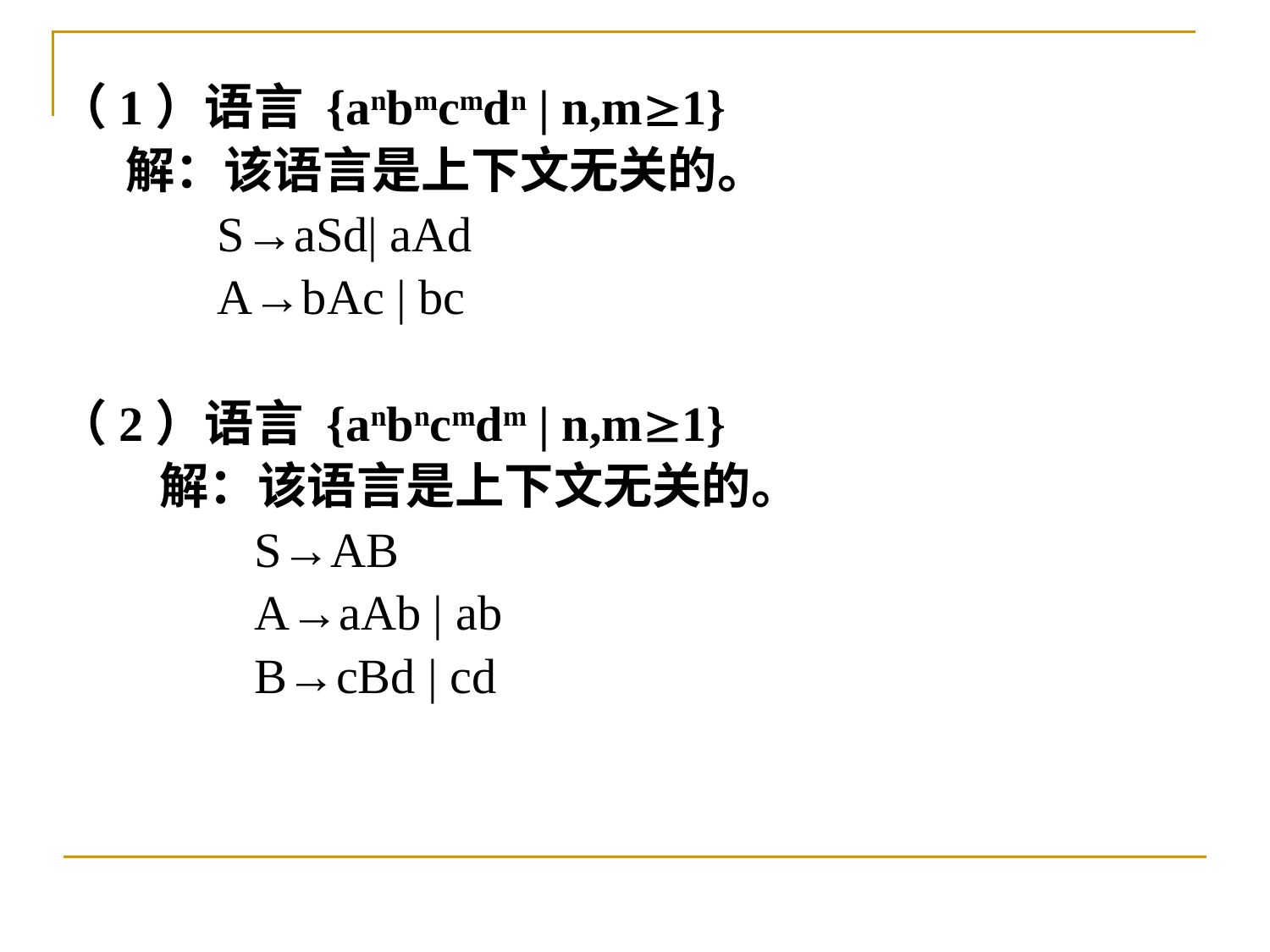

（1）语言 {anbmcmdn | n,m≥1}
     解：该语言是上下文无关的。
             S→aSd| aAd
             A→bAc | bc

（2）语言 {anbncmdm | n,m≥1}
        解：该语言是上下文无关的。
                S→AB
                A→aAb | ab
                B→cBd | cd

76